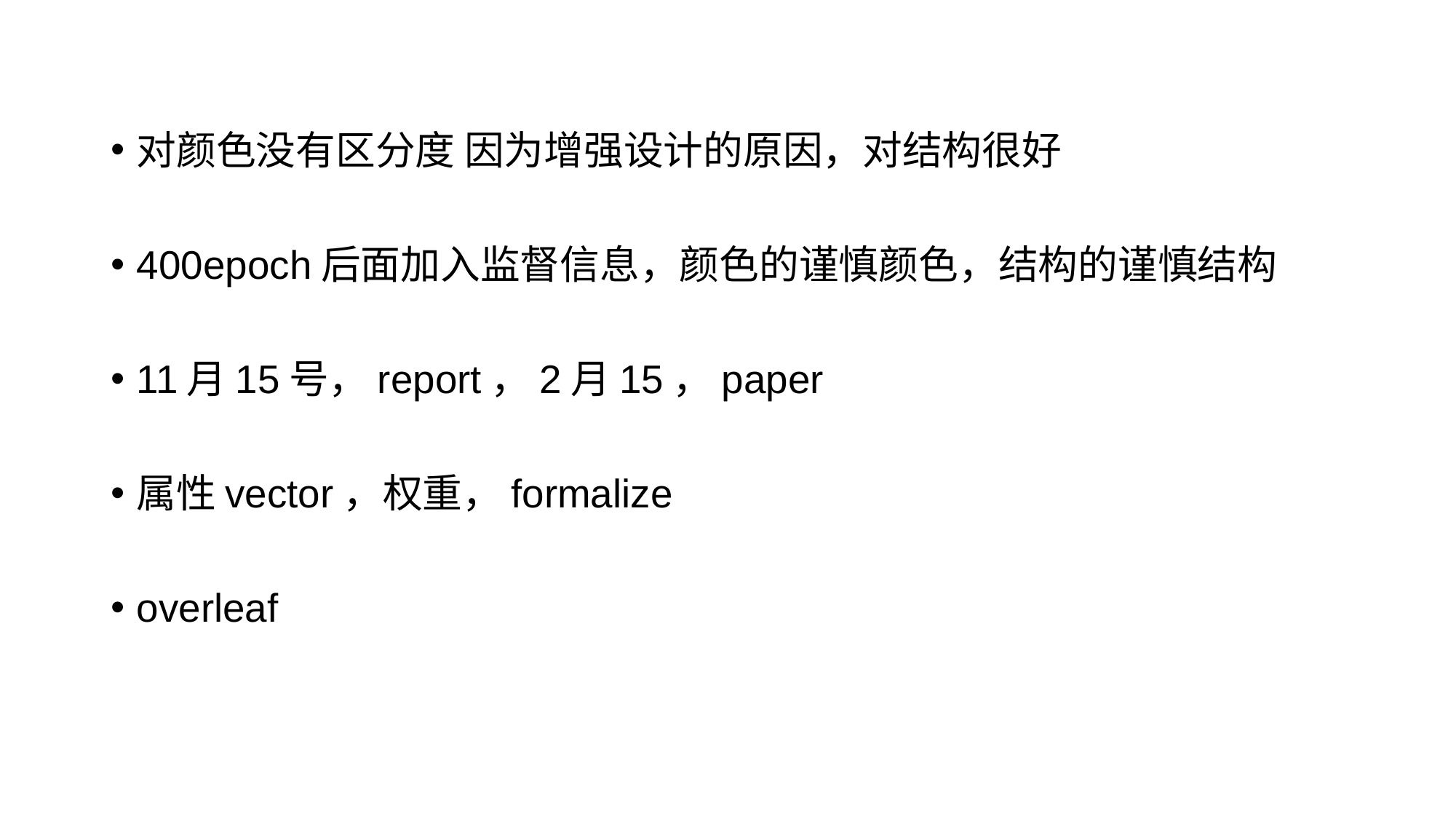

对颜色没有区分度 因为增强设计的原因，对结构很好

400epoch后面加入监督信息，颜色的谨慎颜色，结构的谨慎结构

11月15号，report，2月15，paper

属性vector，权重，formalize

overleaf